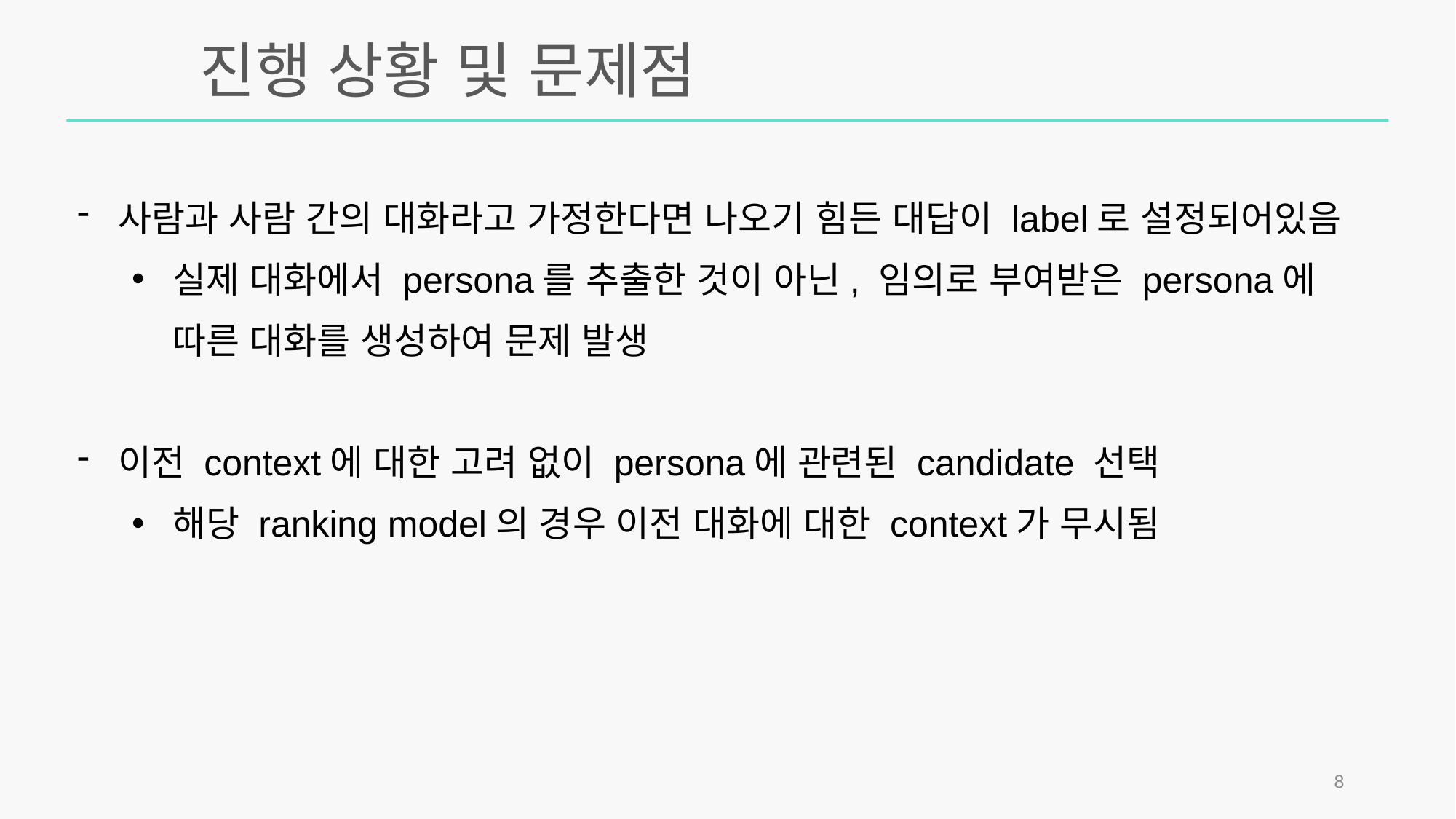

진행 상황 및 문제점

사람과 사람 간의 대화라고 가정한다면 나오기 힘든 대답이 label로 설정되어있음
실제 대화에서 persona를 추출한 것이 아닌, 임의로 부여받은 persona에 따른 대화를 생성하여 문제 발생

이전 context에 대한 고려 없이 persona에 관련된 candidate 선택
해당 ranking model의 경우 이전 대화에 대한 context가 무시됨
8